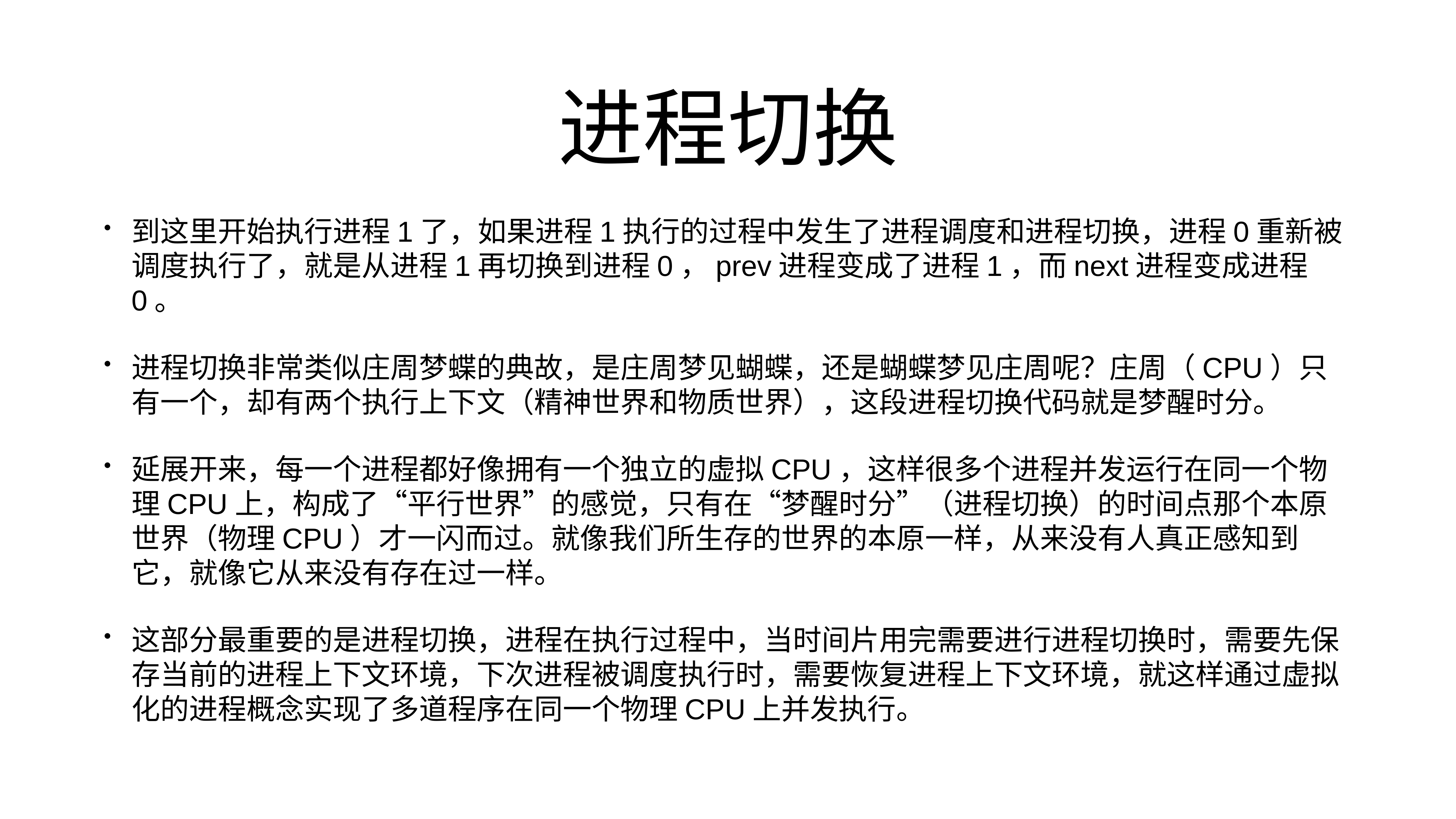

# 进程切换
到这里开始执行进程1了，如果进程1执行的过程中发生了进程调度和进程切换，进程0重新被调度执行了，就是从进程1再切换到进程0，prev进程变成了进程1，而next进程变成进程0。
进程切换非常类似庄周梦蝶的典故，是庄周梦见蝴蝶，还是蝴蝶梦见庄周呢？庄周（CPU）只有一个，却有两个执行上下文（精神世界和物质世界），这段进程切换代码就是梦醒时分。
延展开来，每一个进程都好像拥有一个独立的虚拟CPU，这样很多个进程并发运行在同一个物理CPU上，构成了“平行世界”的感觉，只有在“梦醒时分”（进程切换）的时间点那个本原世界（物理CPU）才一闪而过。就像我们所生存的世界的本原一样，从来没有人真正感知到它，就像它从来没有存在过一样。
这部分最重要的是进程切换，进程在执行过程中，当时间片用完需要进行进程切换时，需要先保存当前的进程上下文环境，下次进程被调度执行时，需要恢复进程上下文环境，就这样通过虚拟化的进程概念实现了多道程序在同一个物理CPU上并发执行。